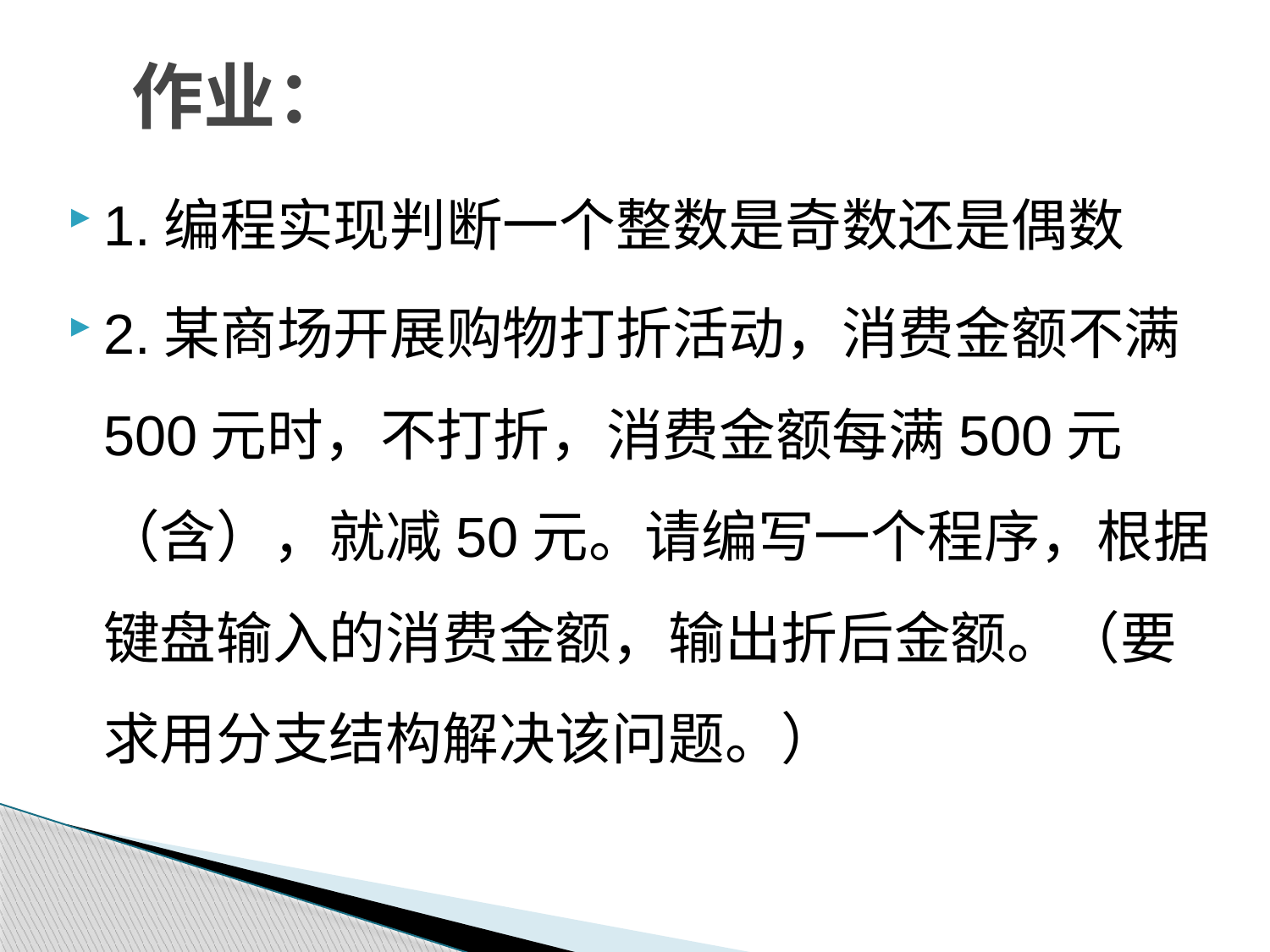

# 作业：
1.编程实现判断一个整数是奇数还是偶数
2.某商场开展购物打折活动，消费金额不满500元时，不打折，消费金额每满500元（含），就减50元。请编写一个程序，根据键盘输入的消费金额，输出折后金额。（要求用分支结构解决该问题。）